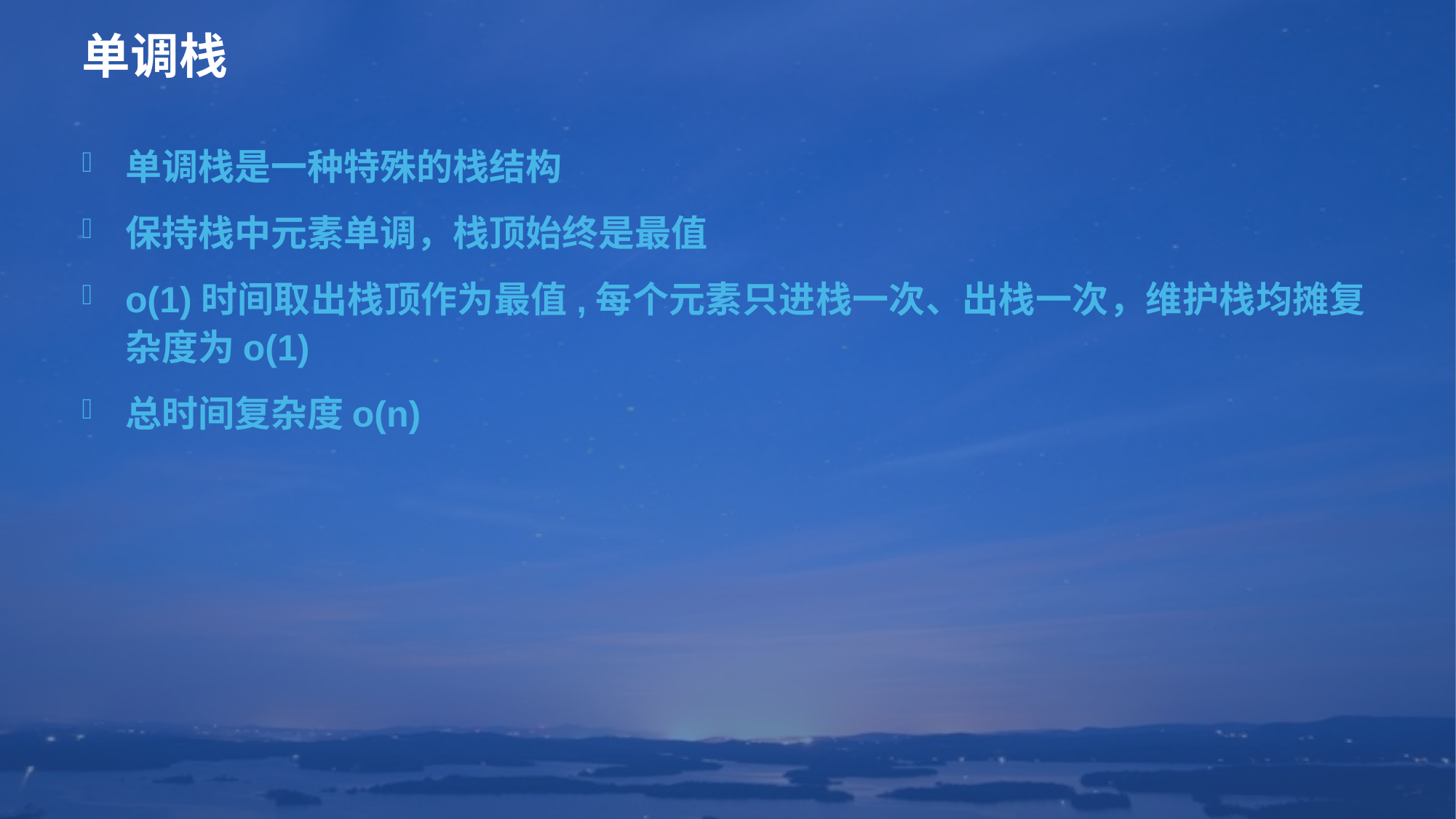

# 单调栈
单调栈是一种特殊的栈结构
保持栈中元素单调，栈顶始终是最值
o(1)时间取出栈顶作为最值,每个元素只进栈一次、出栈一次，维护栈均摊复杂度为o(1)
总时间复杂度o(n)